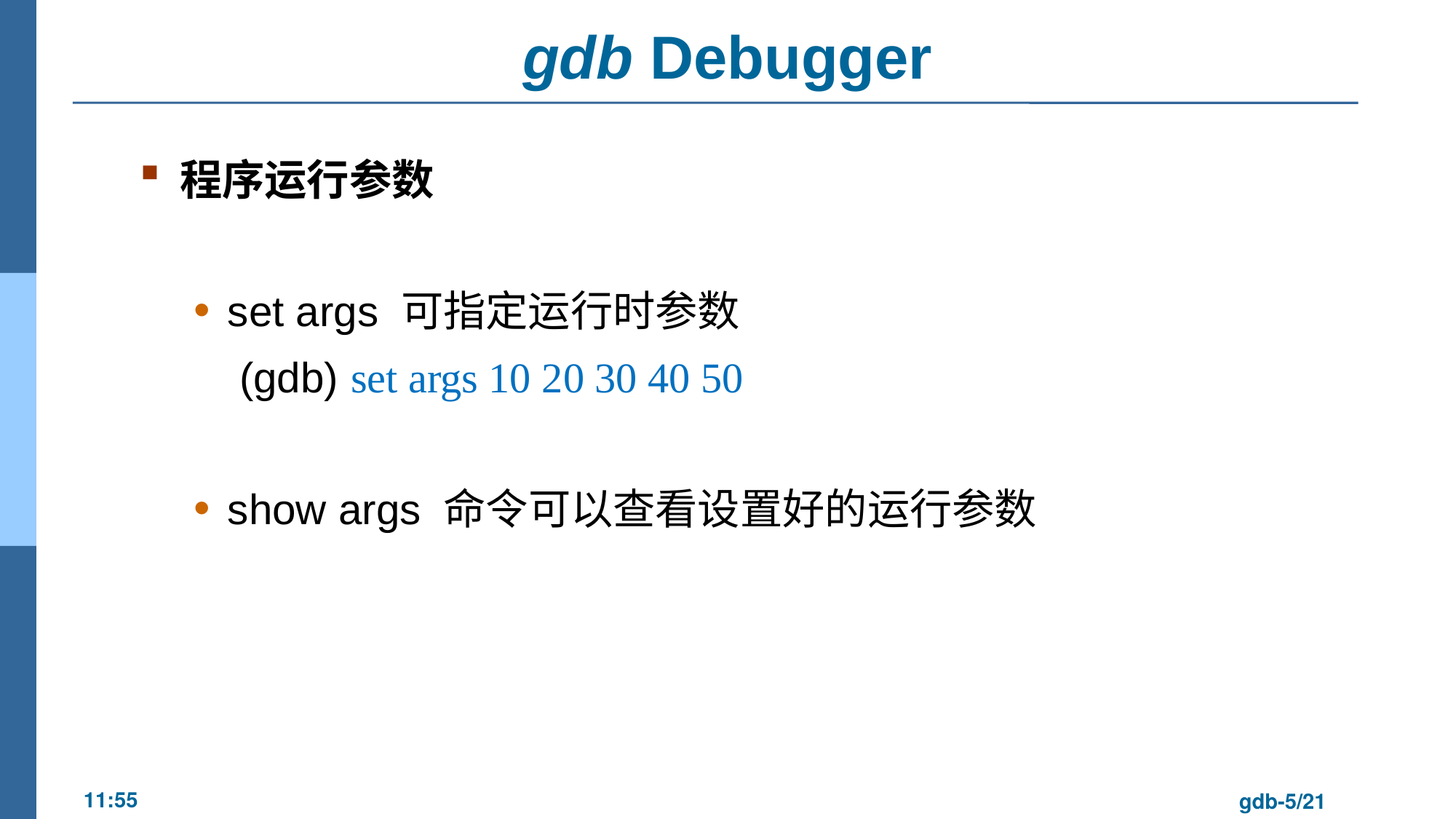

# gdb Debugger
程序运行参数

set args 可指定运行时参数
	 (gdb) set args 10 20 30 40 50

show args 命令可以查看设置好的运行参数